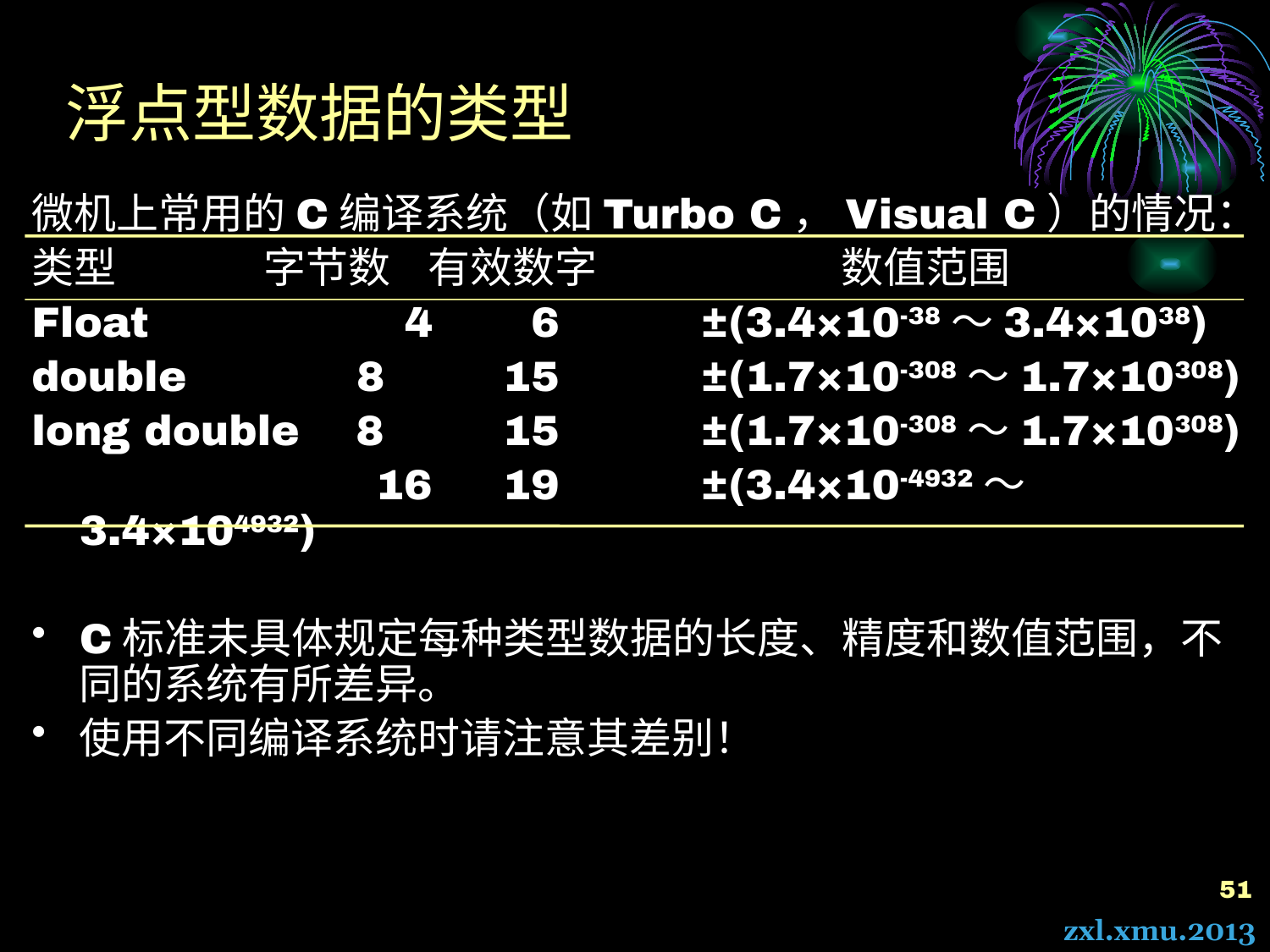

# 浮点型数据的类型
微机上常用的C编译系统（如Turbo C，Visual C）的情况：
类型	      字节数    有效数字		数值范围
Float	              4 	     6	        ±(3.4×10-38～3.4×1038)
double            8	   15	        ±(1.7×10-308～1.7×10308)
long double    8	   15	        ±(1.7×10-308～1.7×10308)
			   16	   19	        ±(3.4×10-4932～3.4×104932)

C标准未具体规定每种类型数据的长度、精度和数值范围，不同的系统有所差异。
使用不同编译系统时请注意其差别！

51